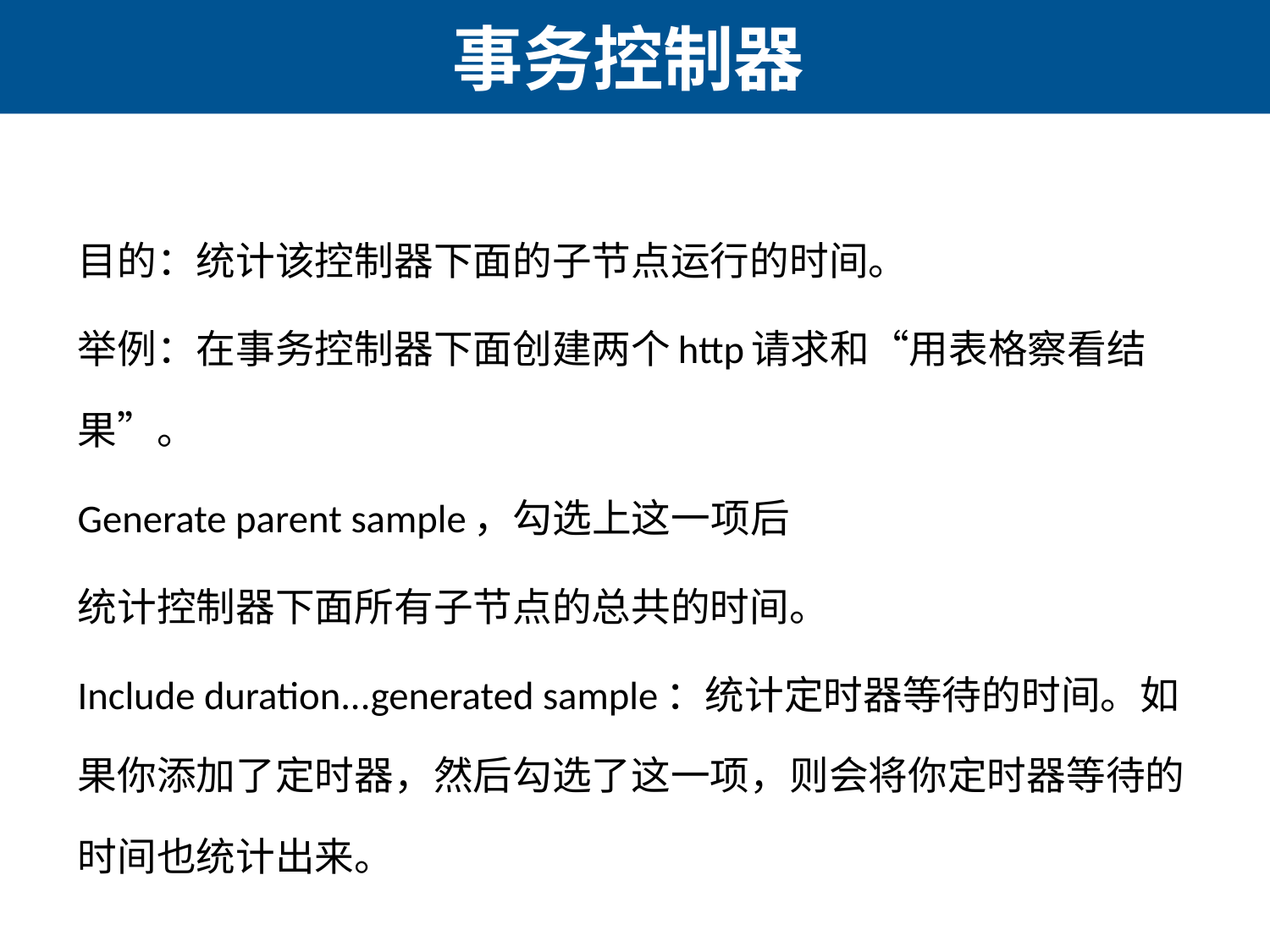

# 事务控制器
目的：统计该控制器下面的子节点运行的时间。
举例：在事务控制器下面创建两个http请求和“用表格察看结果”。
Generate parent sample，勾选上这一项后
统计控制器下面所有子节点的总共的时间。
Include duration...generated sample：统计定时器等待的时间。如果你添加了定时器，然后勾选了这一项，则会将你定时器等待的时间也统计出来。